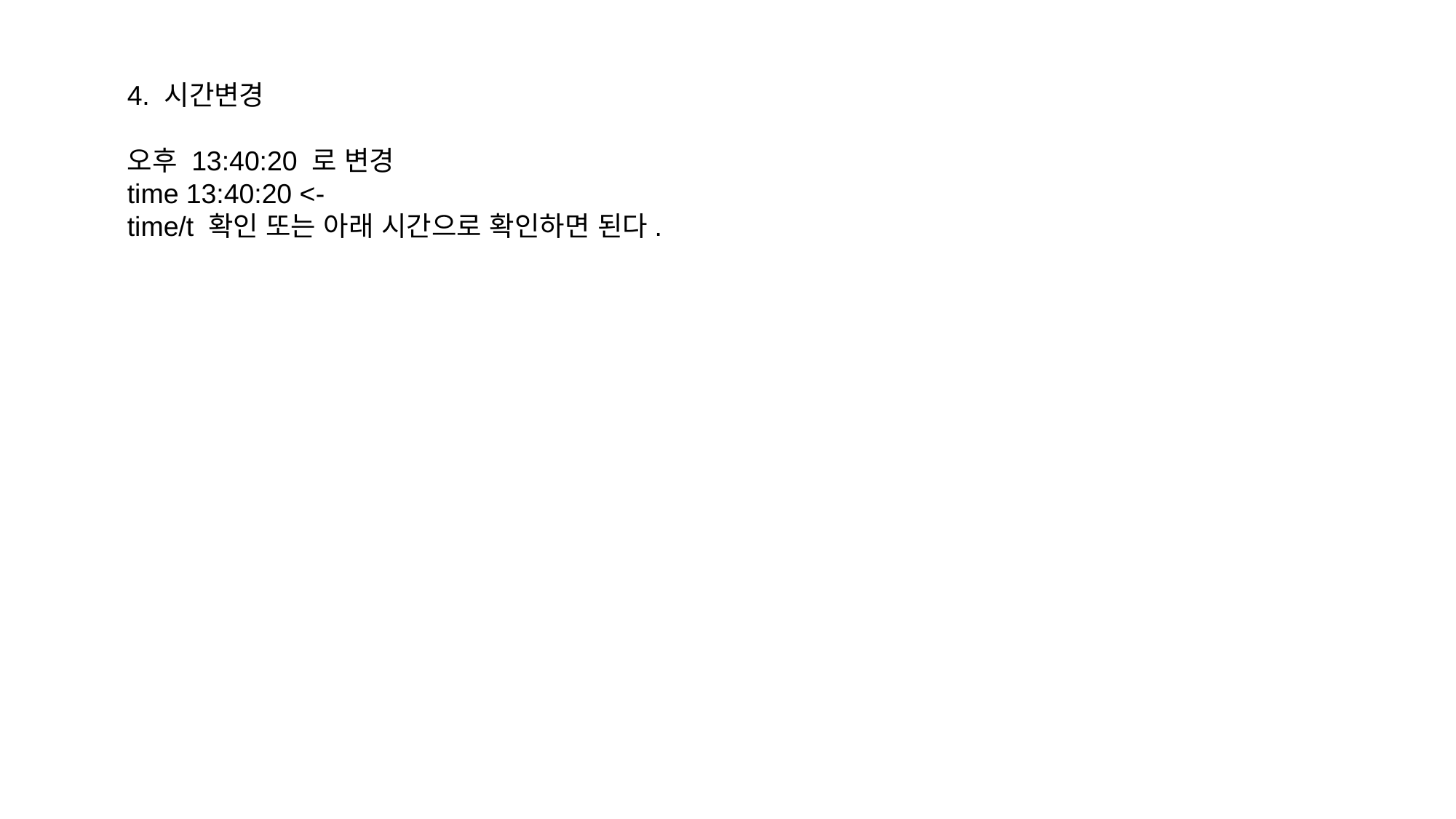

4. 시간변경

오후 13:40:20 로 변경
time 13:40:20 <-
time/t 확인 또는 아래 시간으로 확인하면 된다.